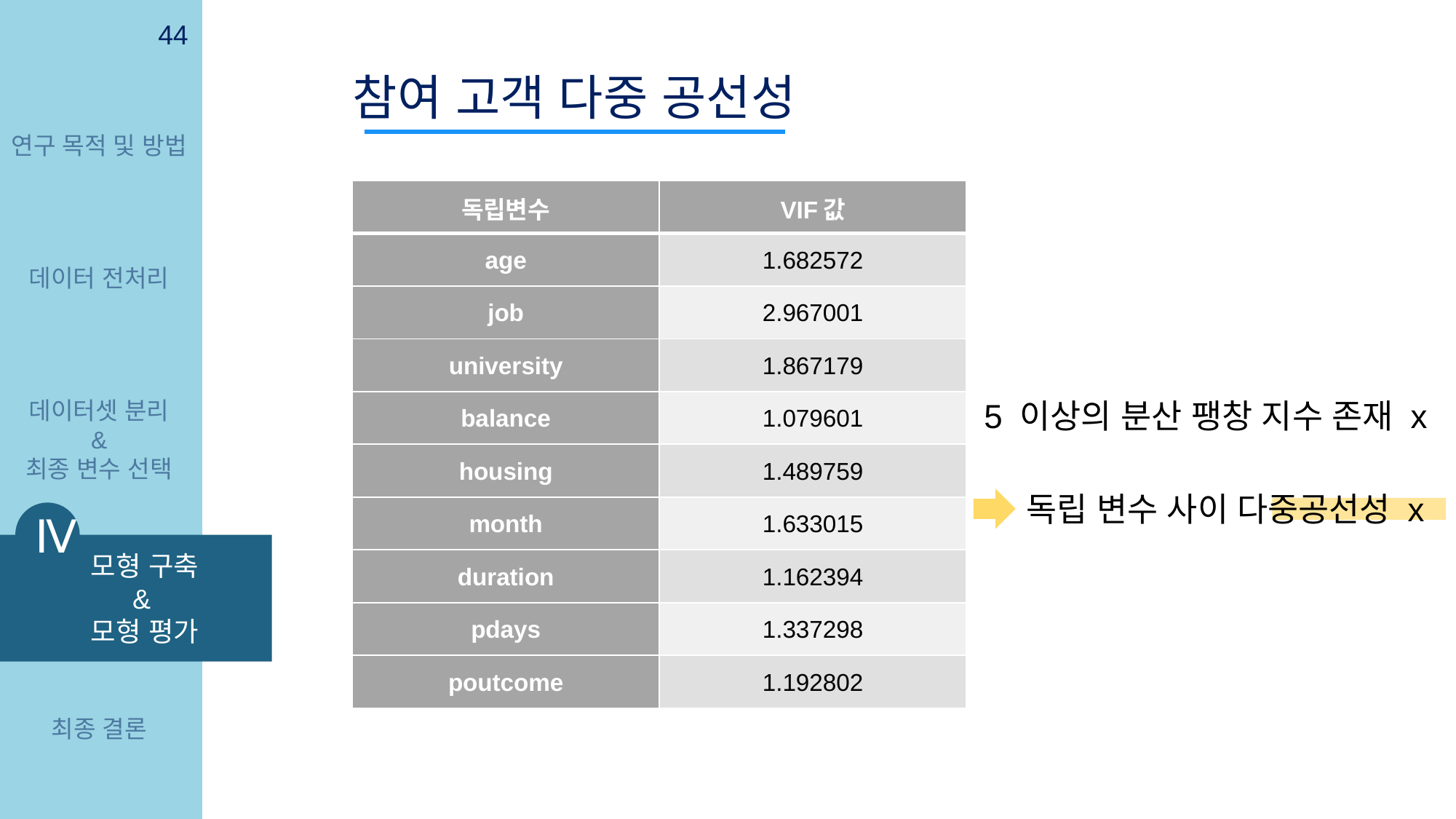

44
참여 고객 다중 공선성
연구 목적 및 방법
| 독립변수 | VIF값 |
| --- | --- |
| age | 1.682572 |
| job | 2.967001 |
| university | 1.867179 |
| balance | 1.079601 |
| housing | 1.489759 |
| month | 1.633015 |
| duration | 1.162394 |
| pdays | 1.337298 |
| poutcome | 1.192802 |
데이터 전처리
데이터셋 분리
&
최종 변수 선택
5 이상의 분산 팽창 지수 존재 x
독립 변수 사이 다중공선성 x

Ⅳ
  모형 구축
  &
  모형 평가
최종 결론